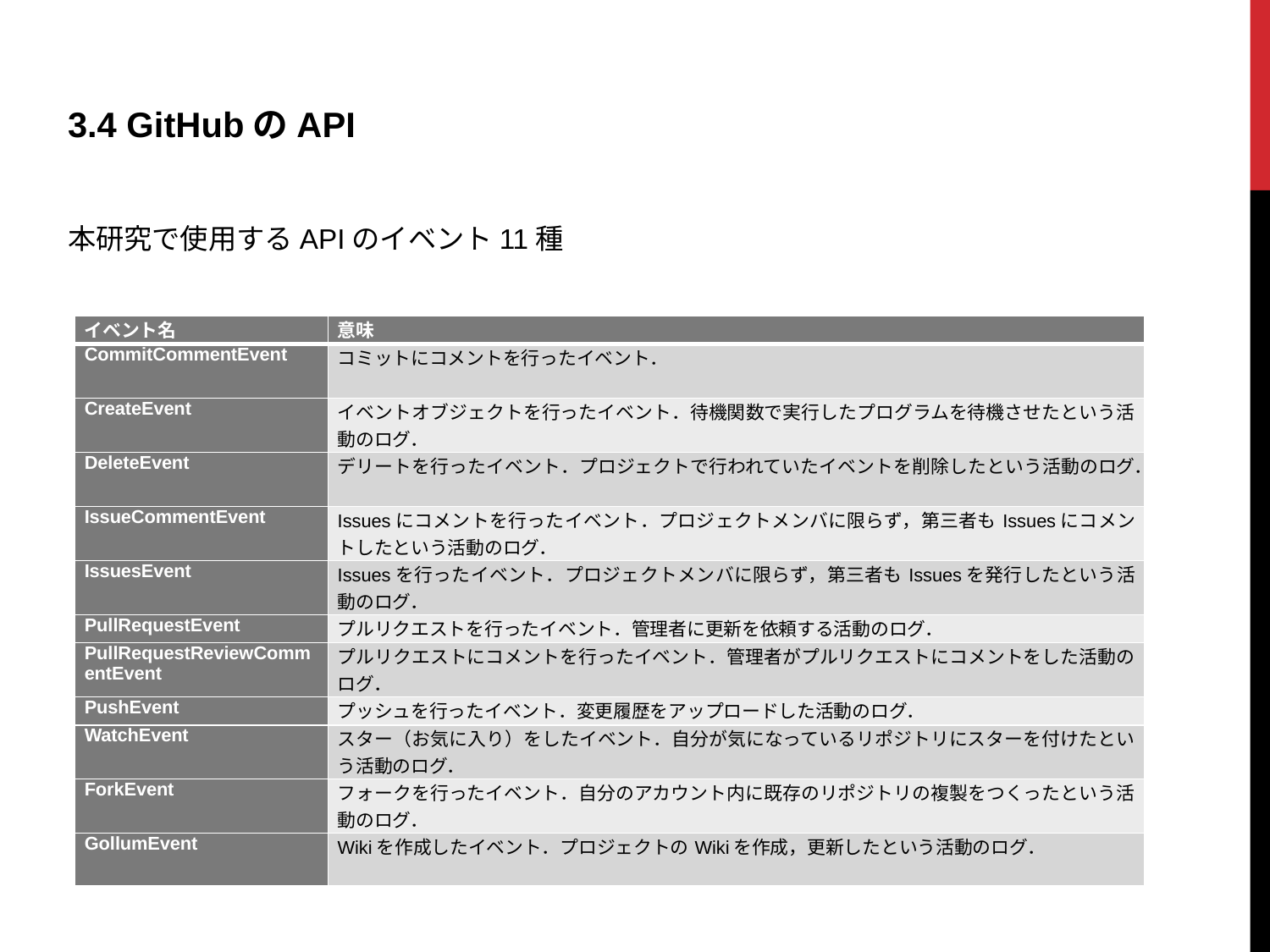

3.4 GitHubのAPI

本研究で使用するAPIのイベント11種

| イベント名 | 意味 |
| --- | --- |
| CommitCommentEvent | コミットにコメントを行ったイベント． |
| CreateEvent | イベントオブジェクトを行ったイベント．待機関数で実行したプログラムを待機させたという活動のログ． |
| DeleteEvent | デリートを行ったイベント．プロジェクトで行われていたイベントを削除したという活動のログ． |
| IssueCommentEvent | Issuesにコメントを行ったイベント．プロジェクトメンバに限らず，第三者もIssuesにコメントしたという活動のログ． |
| IssuesEvent | Issuesを行ったイベント．プロジェクトメンバに限らず，第三者もIssuesを発行したという活動のログ． |
| PullRequestEvent | プルリクエストを行ったイベント．管理者に更新を依頼する活動のログ． |
| PullRequestReviewCommentEvent | プルリクエストにコメントを行ったイベント．管理者がプルリクエストにコメントをした活動のログ． |
| PushEvent | プッシュを行ったイベント．変更履歴をアップロードした活動のログ． |
| WatchEvent | スター（お気に入り）をしたイベント．自分が気になっているリポジトリにスターを付けたという活動のログ． |
| ForkEvent | フォークを行ったイベント．自分のアカウント内に既存のリポジトリの複製をつくったという活動のログ． |
| GollumEvent | Wikiを作成したイベント．プロジェクトのWikiを作成，更新したという活動のログ． |